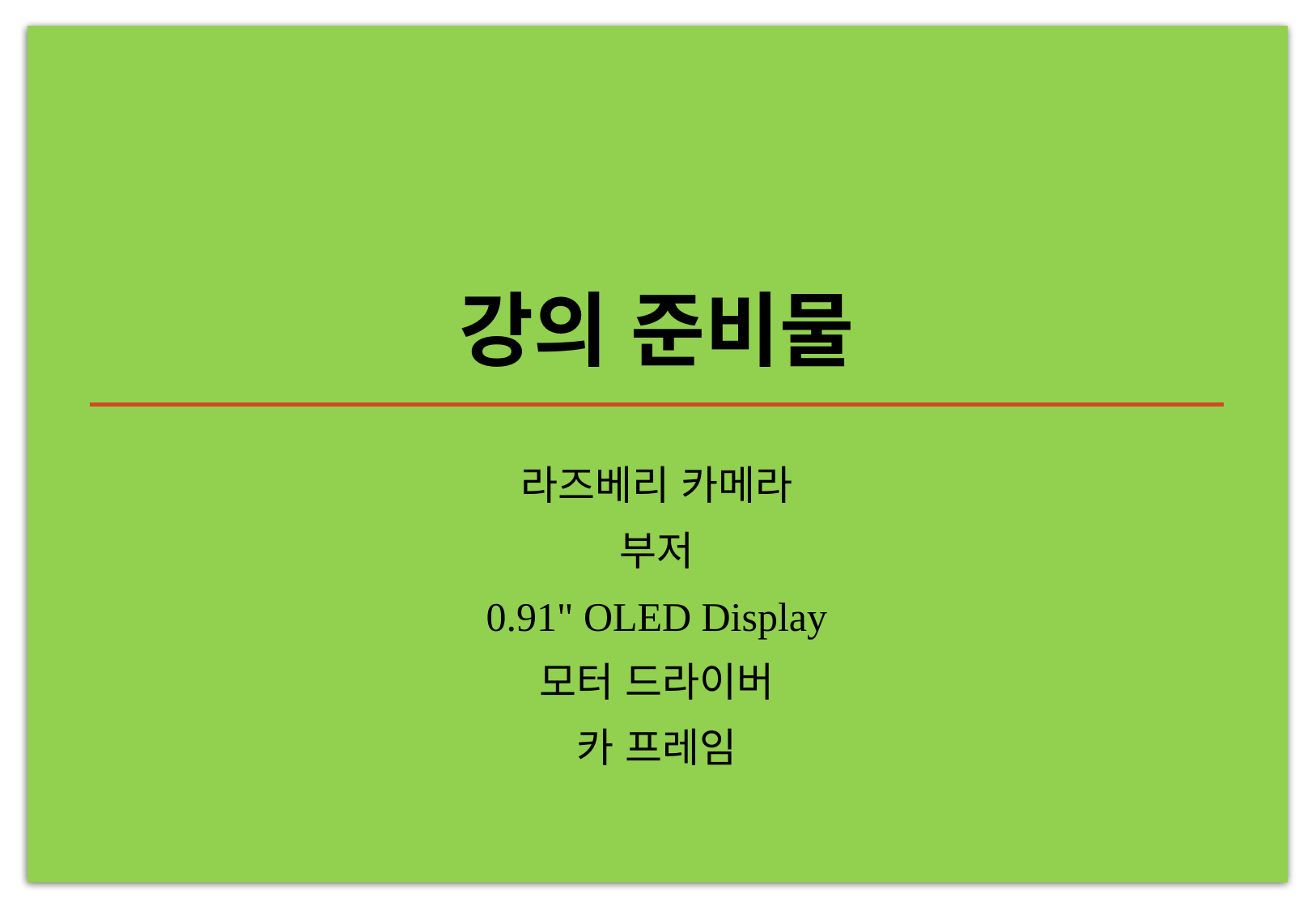

# 강의 준비물
라즈베리 카메라
부저
0.91" OLED Display
모터 드라이버
카 프레임